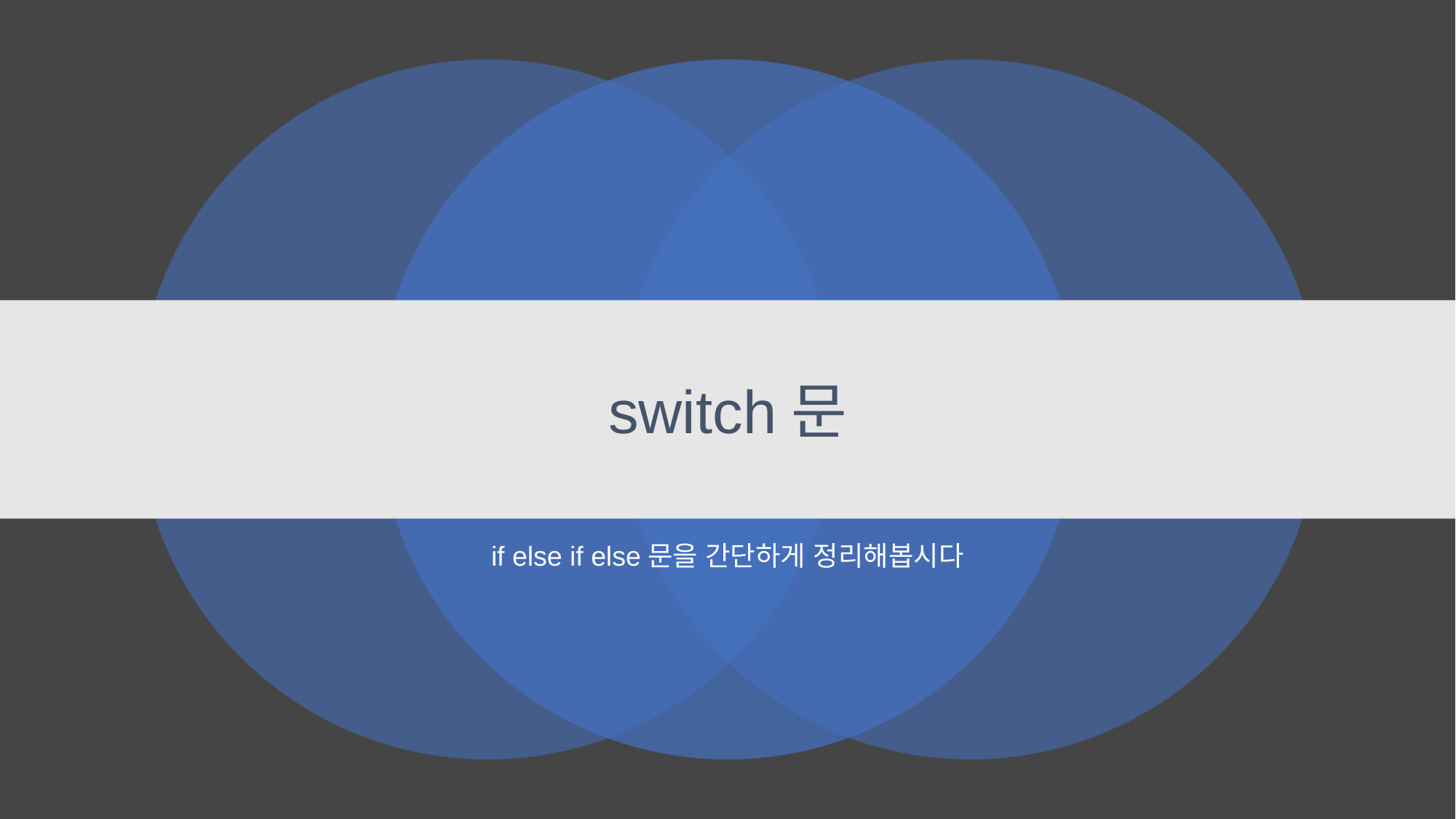

# switch문
if else if else문을 간단하게 정리해봅시다